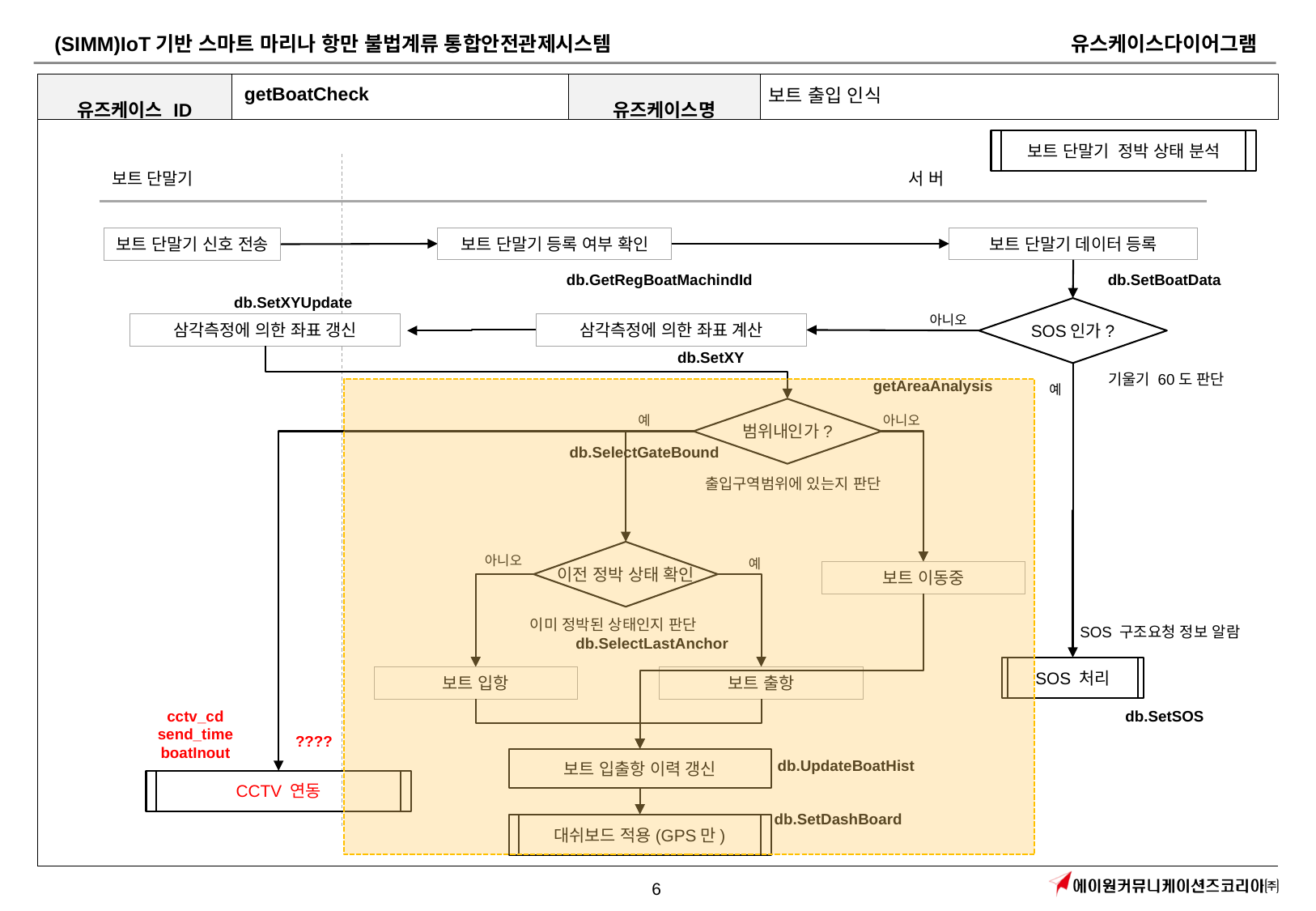

# getBoatCheck
보트 출입 인식

보트 단말기  정박 상태 분석
보트 단말기
서 버
보트 단말기 등록 여부 확인
보트 단말기 데이터 등록
보트 단말기 신호 전송
db.GetRegBoatMachindId
db.SetBoatData
db.SetXYUpdate
SOS인가?
아니오
삼각측정에 의한 좌표 갱신
삼각측정에 의한 좌표 계산
db.SetXY
기울기 60도 판단
getAreaAnalysis
예

범위내인가?
예
아니오
db.SelectGateBound
출입구역범위에 있는지 판단
이전 정박 상태 확인
아니오
예
보트 이동중
이미 정박된 상태인지 판단
SOS 구조요청 정보 알람
db.SelectLastAnchor

SOS 처리
보트 입항
보트 출항
cctv_cd
send_time
boatInout
db.SetSOS
????
보트 입출항 이력 갱신
db.UpdateBoatHist

CCTV 연동
db.SetDashBoard

대쉬보드 적용(GPS만)